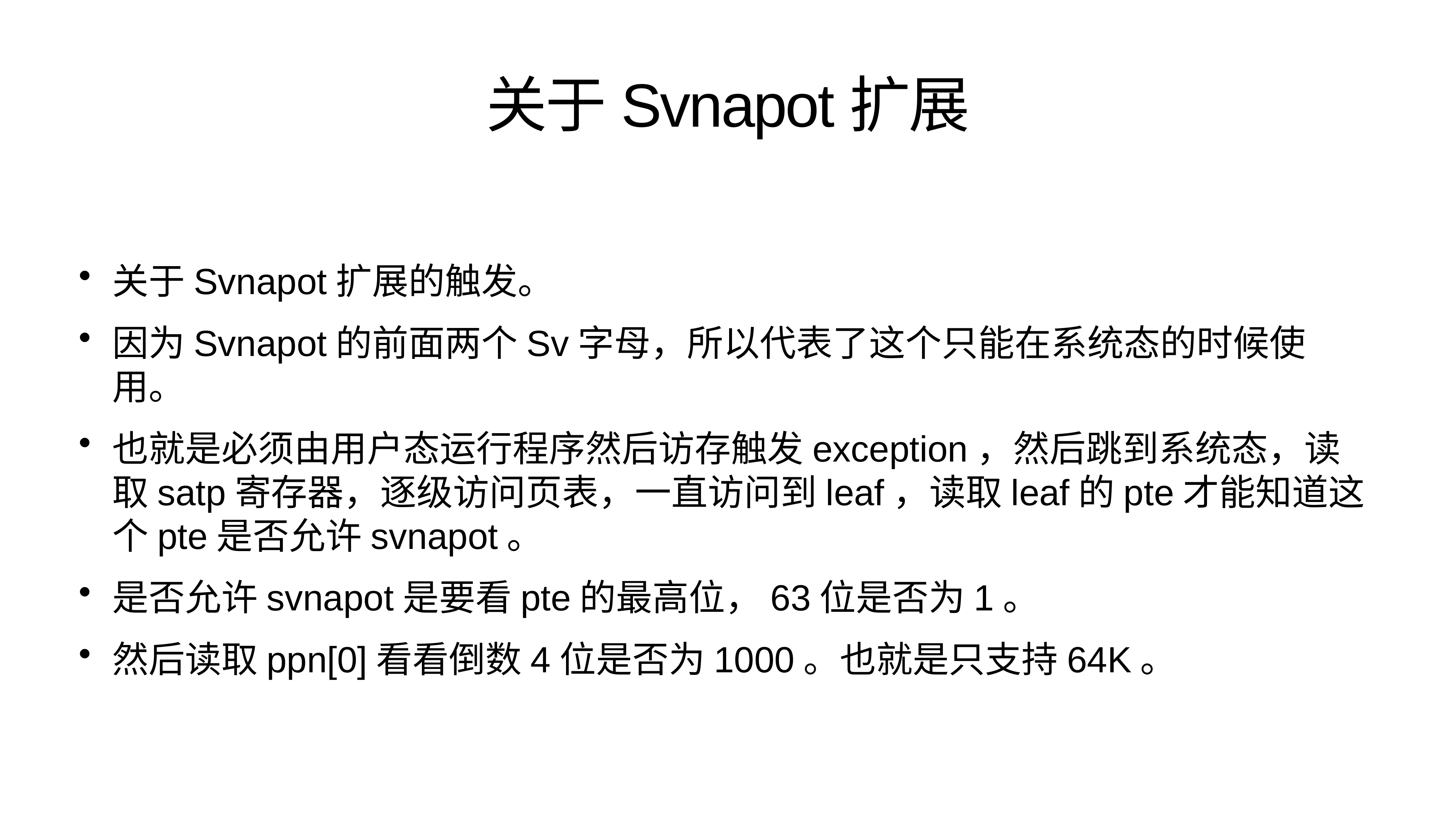

# 关于Svnapot扩展

关于Svnapot扩展的触发。
因为Svnapot的前面两个Sv字母，所以代表了这个只能在系统态的时候使用。
也就是必须由用户态运行程序然后访存触发exception，然后跳到系统态，读取satp寄存器，逐级访问页表，一直访问到leaf，读取leaf的pte才能知道这个pte是否允许svnapot。
是否允许svnapot是要看pte的最高位，63位是否为1。
然后读取ppn[0]看看倒数4位是否为1000。也就是只支持64K。